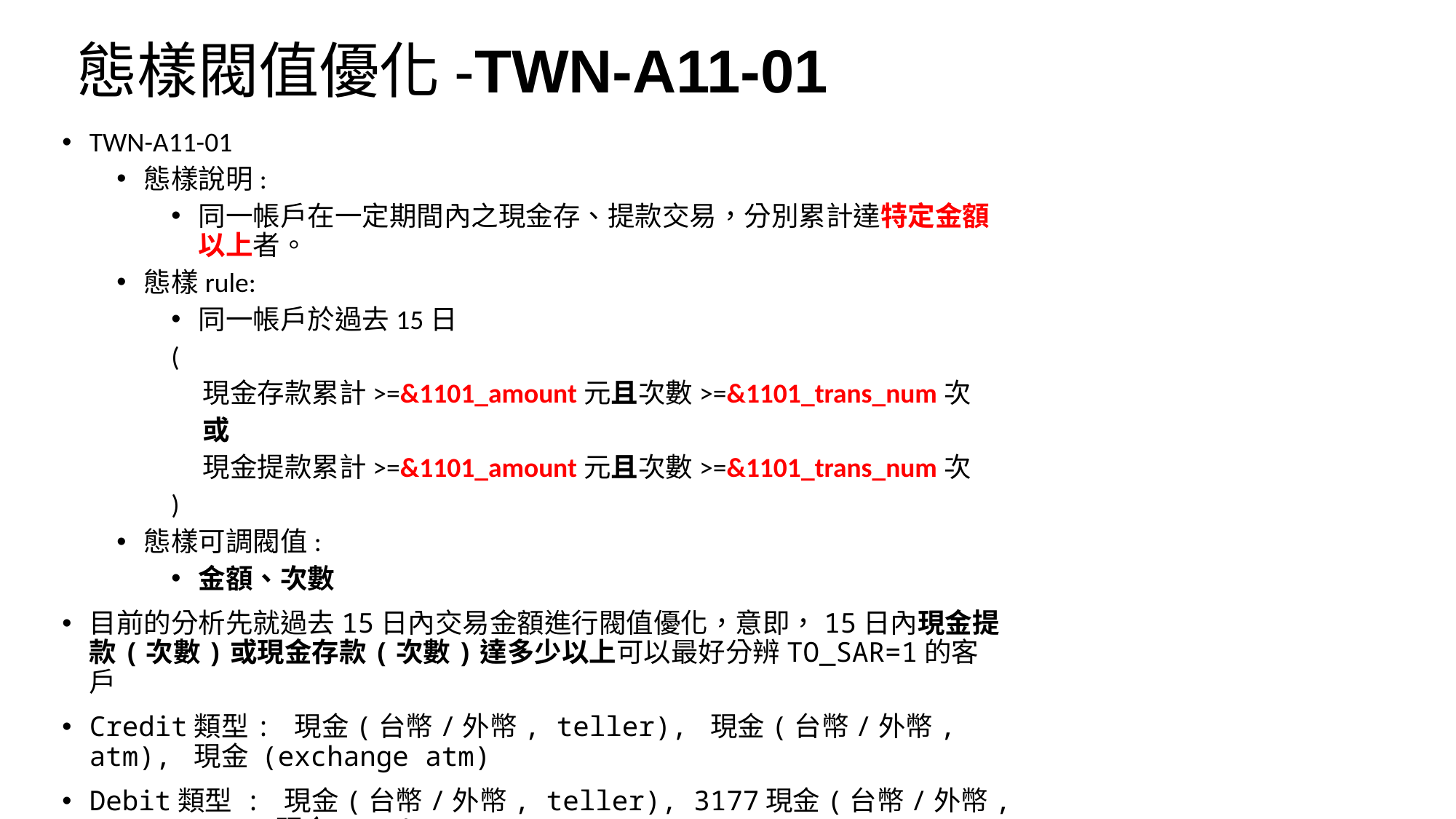

# 態樣閥值優化-TWN-A11-01
TWN-A11-01
態樣說明:
同一帳戶在一定期間內之現金存、提款交易，分別累計達特定金額以上者。
態樣rule:
同一帳戶於過去15日
(
    現金存款累計>=&1101_amount元且次數>=&1101_trans_num次
    或
    現金提款累計>=&1101_amount元且次數>=&1101_trans_num次
)
態樣可調閥值:
金額、次數
目前的分析先就過去15日內交易金額進行閥值優化，意即，15日內現金提款(次數)或現金存款(次數)達多少以上可以最好分辨TO_SAR=1的客戶
Credit類型: 現金(台幣/外幣, teller), 現金(台幣/外幣, atm), 現金 (exchange atm)
Debit類型 : 現金(台幣/外幣, teller), 3177現金(台幣/外幣, atm), 3178現金(exchange atm)